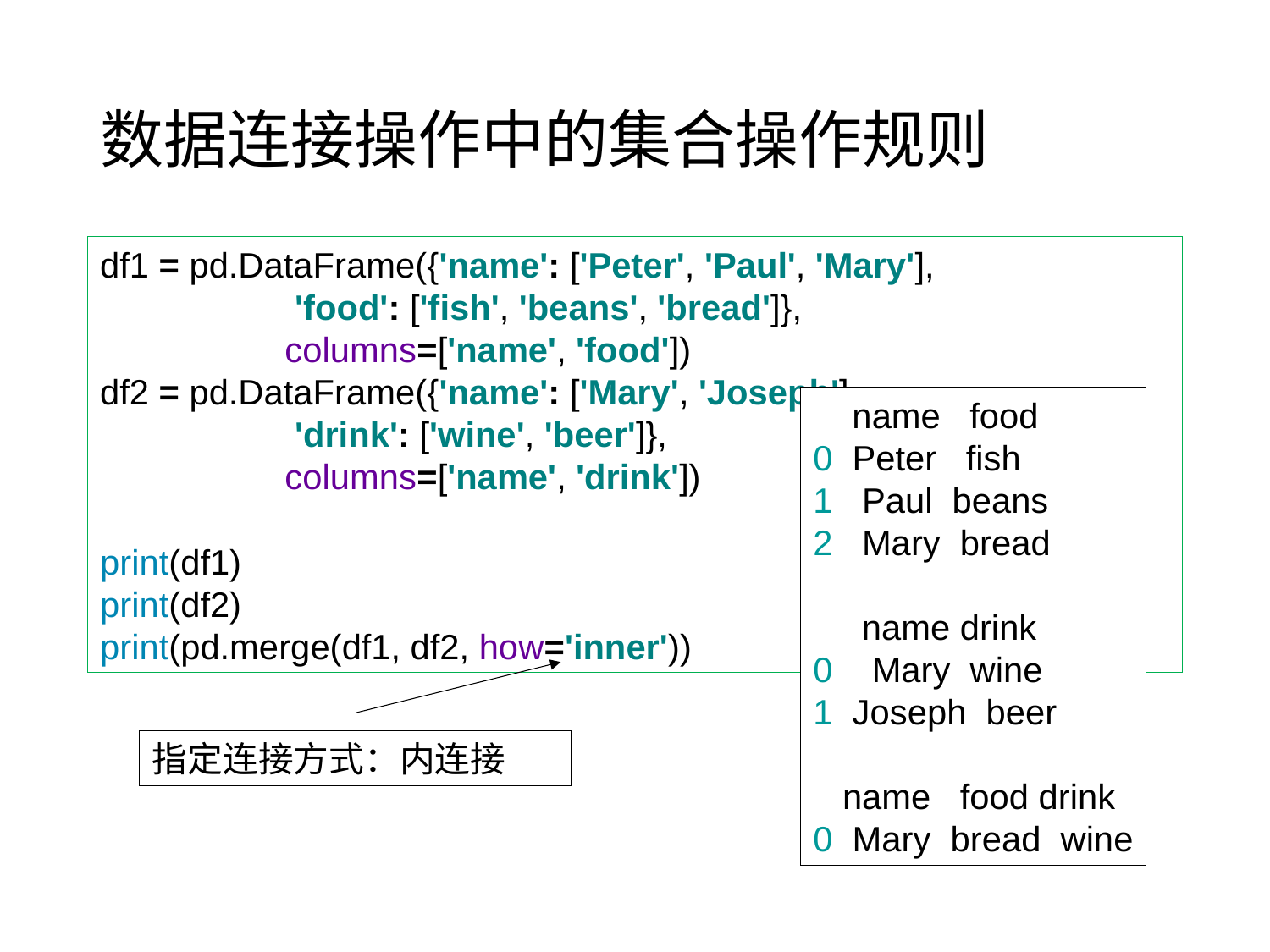

# 数据连接操作中的集合操作规则
df1 = pd.DataFrame({'name': ['Peter', 'Paul', 'Mary'],
                    'food': ['fish', 'beans', 'bread']},
                   columns=['name', 'food'])
df2 = pd.DataFrame({'name': ['Mary', 'Joseph'],
                    'drink': ['wine', 'beer']},
                   columns=['name', 'drink'])
print(df1)
print(df2)
print(pd.merge(df1, df2, how='inner'))

    name   food
0  Peter   fish
1   Paul  beans
2   Mary  bread
     name drink
0    Mary  wine
1  Joseph  beer
   name   food drink
0  Mary  bread  wine
指定连接方式：内连接
84